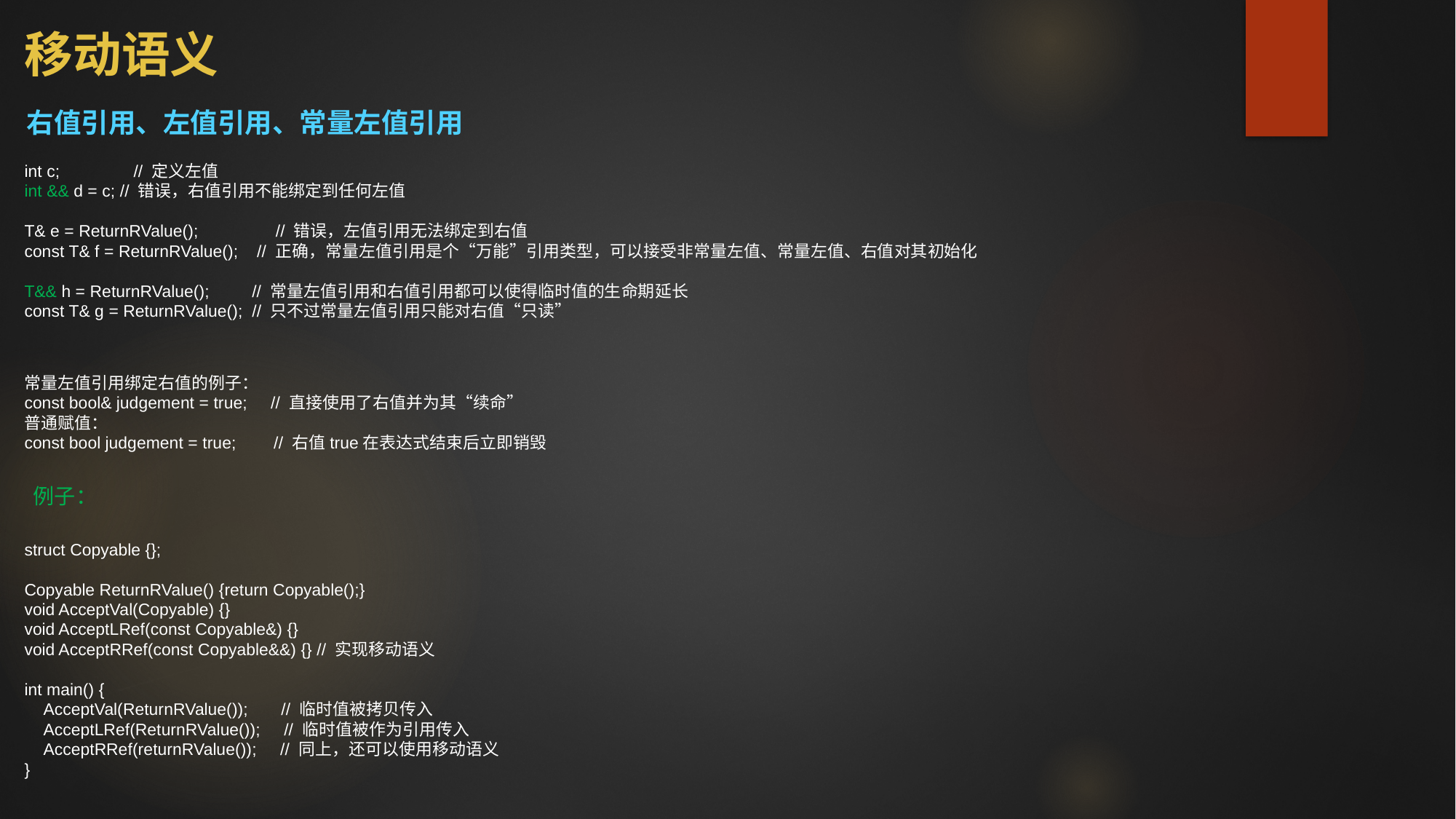

# 移动语义
右值引用、左值引用、常量左值引用
int c;	// 定义左值
int && d = c; // 错误，右值引用不能绑定到任何左值

T& e = ReturnRValue();	       // 错误，左值引用无法绑定到右值
const T& f = ReturnRValue();    // 正确，常量左值引用是个“万能”引用类型，可以接受非常量左值、常量左值、右值对其初始化

T&& h = ReturnRValue();         // 常量左值引用和右值引用都可以使得临时值的生命期延长
const T& g = ReturnRValue();  // 只不过常量左值引用只能对右值“只读”
常量左值引用绑定右值的例子：
const bool& judgement = true;     // 直接使用了右值并为其“续命”
普通赋值：
const bool judgement = true;        // 右值true在表达式结束后立即销毁
例子：
struct Copyable {};

Copyable ReturnRValue() {return Copyable();}
void AcceptVal(Copyable) {}
void AcceptLRef(const Copyable&) {}
void AcceptRRef(const Copyable&&) {} // 实现移动语义

int main() {
    AcceptVal(ReturnRValue());       // 临时值被拷贝传入
    AcceptLRef(ReturnRValue());     // 临时值被作为引用传入
    AcceptRRef(returnRValue());     // 同上，还可以使用移动语义
}